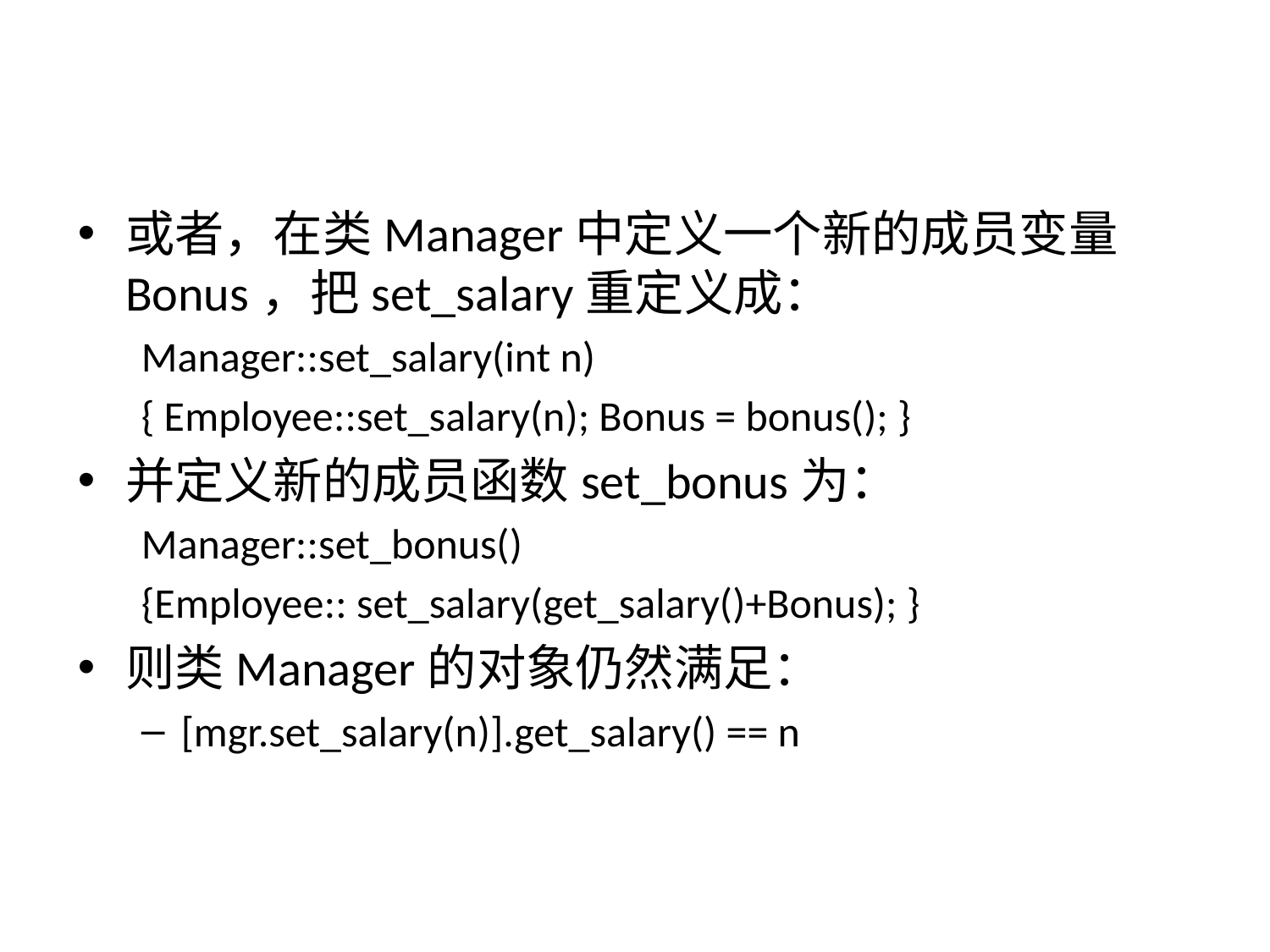

或者，在类Manager中定义一个新的成员变量Bonus，把set_salary重定义成：
Manager::set_salary(int n)
{ Employee::set_salary(n); Bonus = bonus(); }
并定义新的成员函数set_bonus为：
Manager::set_bonus()
{Employee:: set_salary(get_salary()+Bonus); }
则类Manager的对象仍然满足：
[mgr.set_salary(n)].get_salary() == n